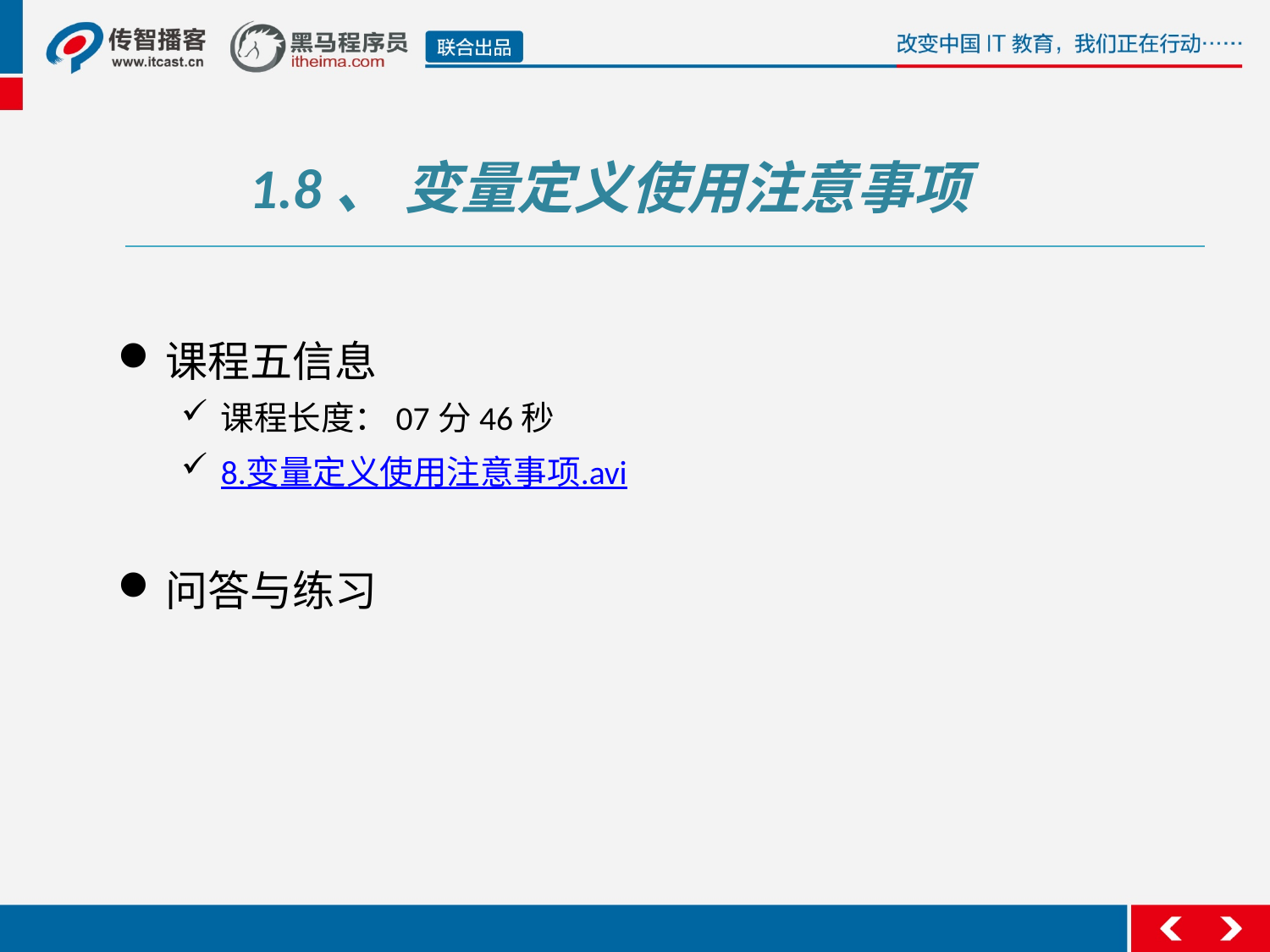

1.8、 变量定义使用注意事项

课程五信息
课程长度：07分46秒
8.变量定义使用注意事项.avi

问答与练习